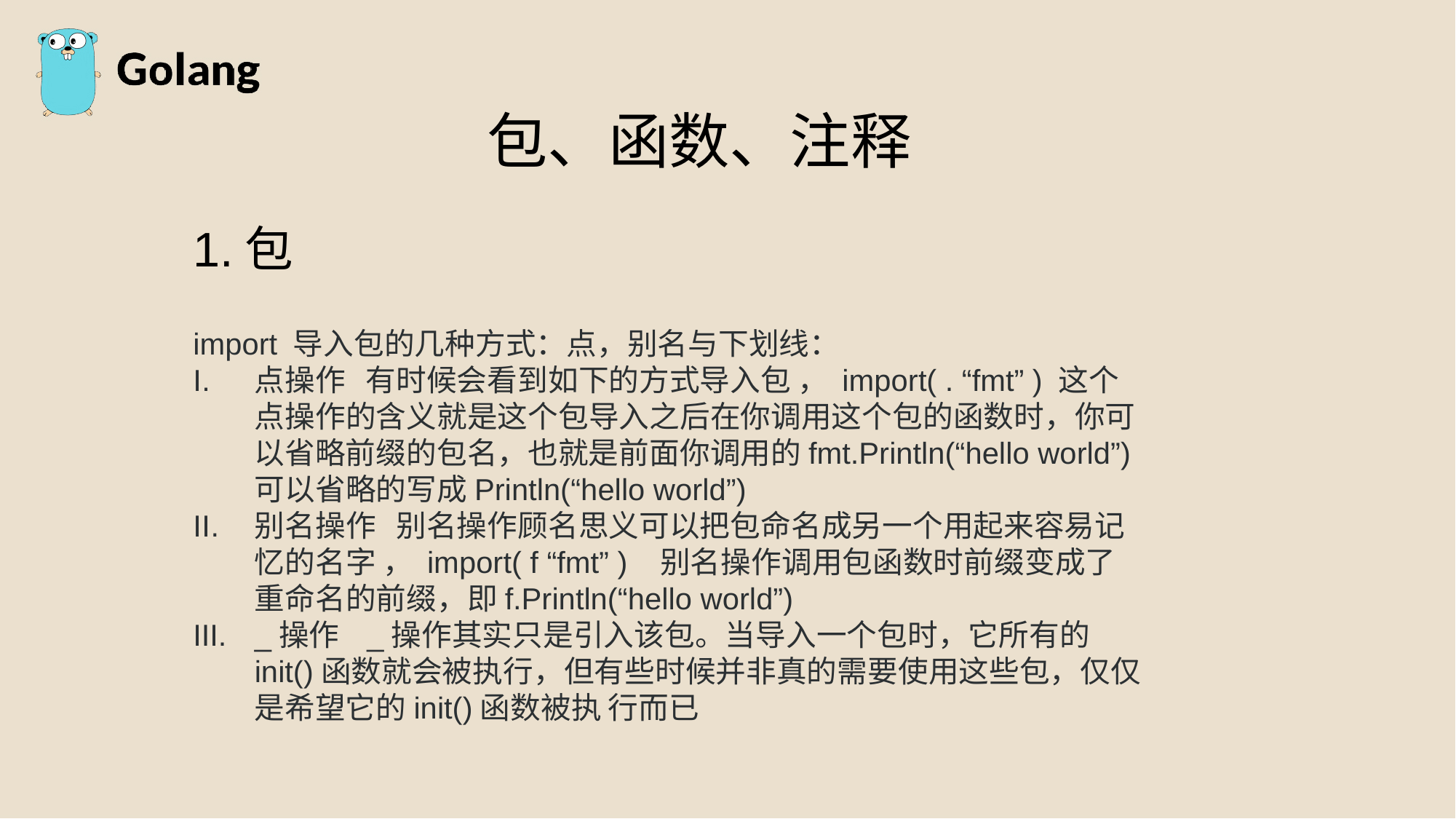

包、函数、注释
1.包
import 导入包的几种方式：点，别名与下划线：
点操作   有时候会看到如下的方式导入包 ， import( . “fmt” ) 这个点操作的含义就是这个包导入之后在你调用这个包的函数时，你可以省略前缀的包名，也就是前面你调用的fmt.Println(“hello world”)  可以省略的写成Println(“hello world”)
别名操作   别名操作顾名思义可以把包命名成另一个用起来容易记忆的名字 ， import( f “fmt” )   别名操作调用包函数时前缀变成了重命名的前缀，即f.Println(“hello world”)
_操作   _操作其实只是引入该包。当导入一个包时，它所有的init()函数就会被执行，但有些时候并非真的需要使用这些包，仅仅是希望它的init()函数被执 行而已